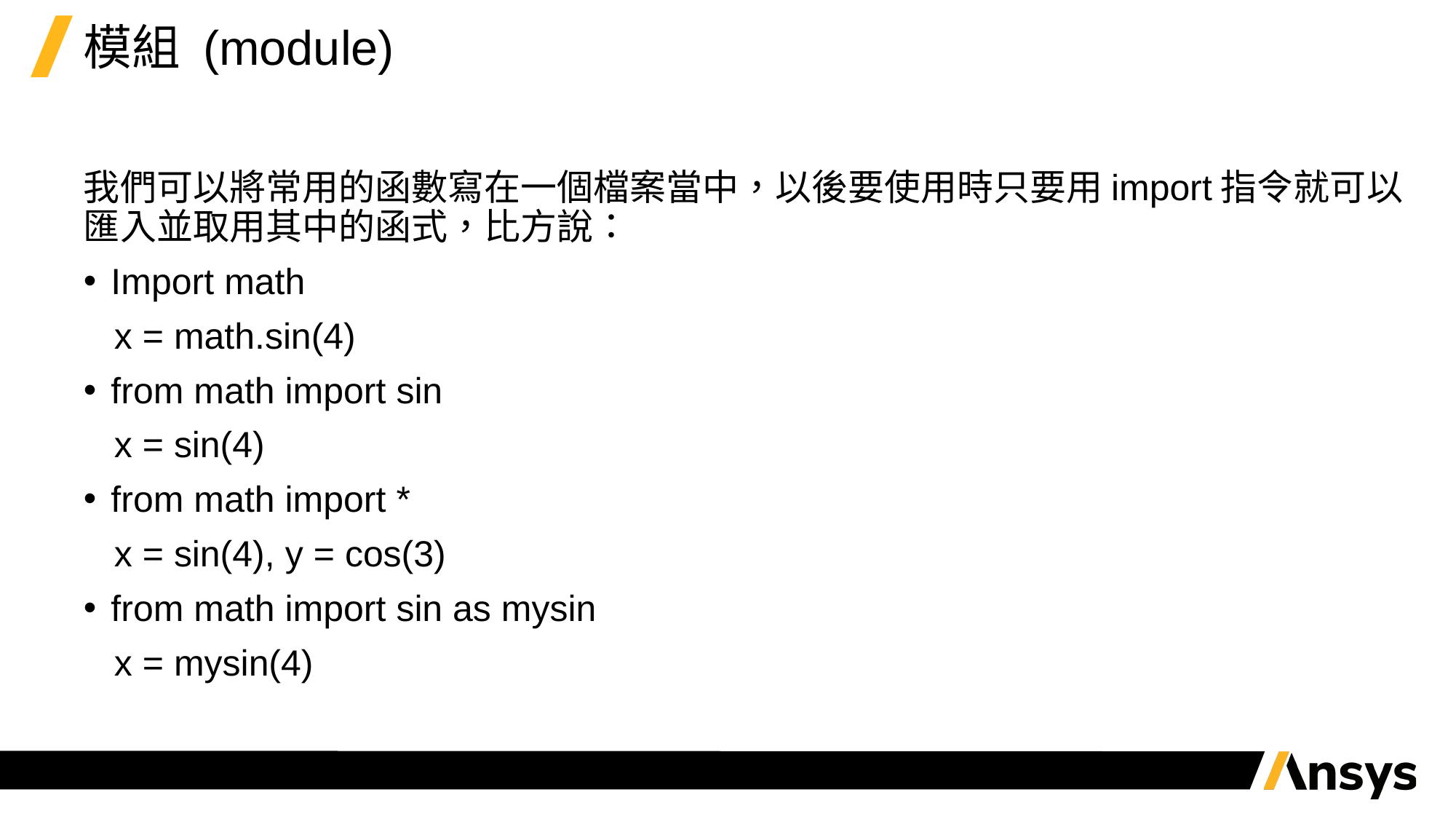

# 模組 (module)
我們可以將常用的函數寫在一個檔案當中，以後要使用時只要用import指令就可以匯入並取用其中的函式，比方說：
Import math
   x = math.sin(4)
from math import sin
   x = sin(4)
from math import *
   x = sin(4), y = cos(3)
from math import sin as mysin
   x = mysin(4)